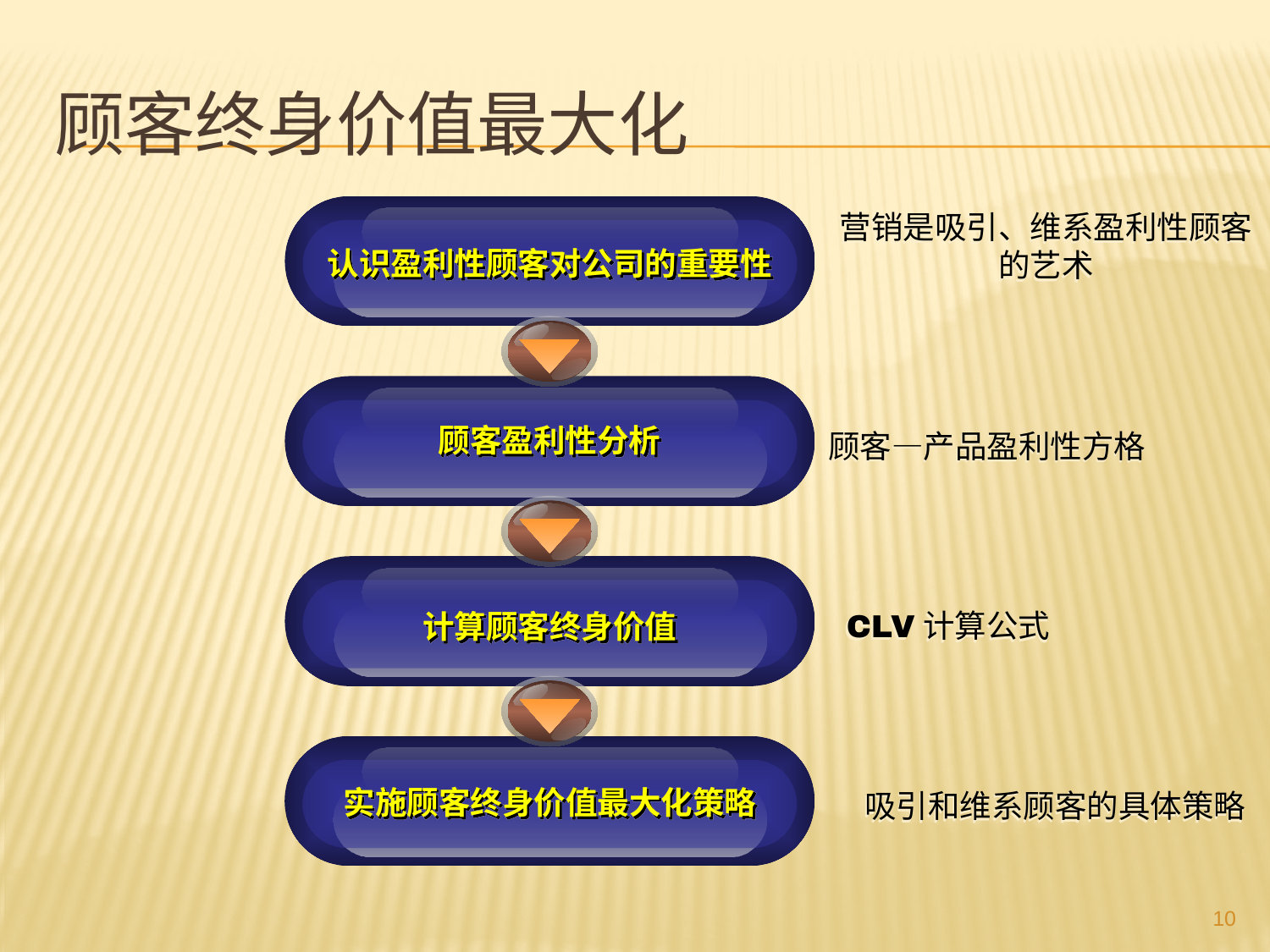

# 顾客终身价值最大化

营销是吸引、维系盈利性顾客
的艺术

认识盈利性顾客对公司的重要性

顾客盈利性分析

顾客—产品盈利性方格

CLV计算公式
计算顾客终身价值

实施顾客终身价值最大化策略

吸引和维系顾客的具体策略

10